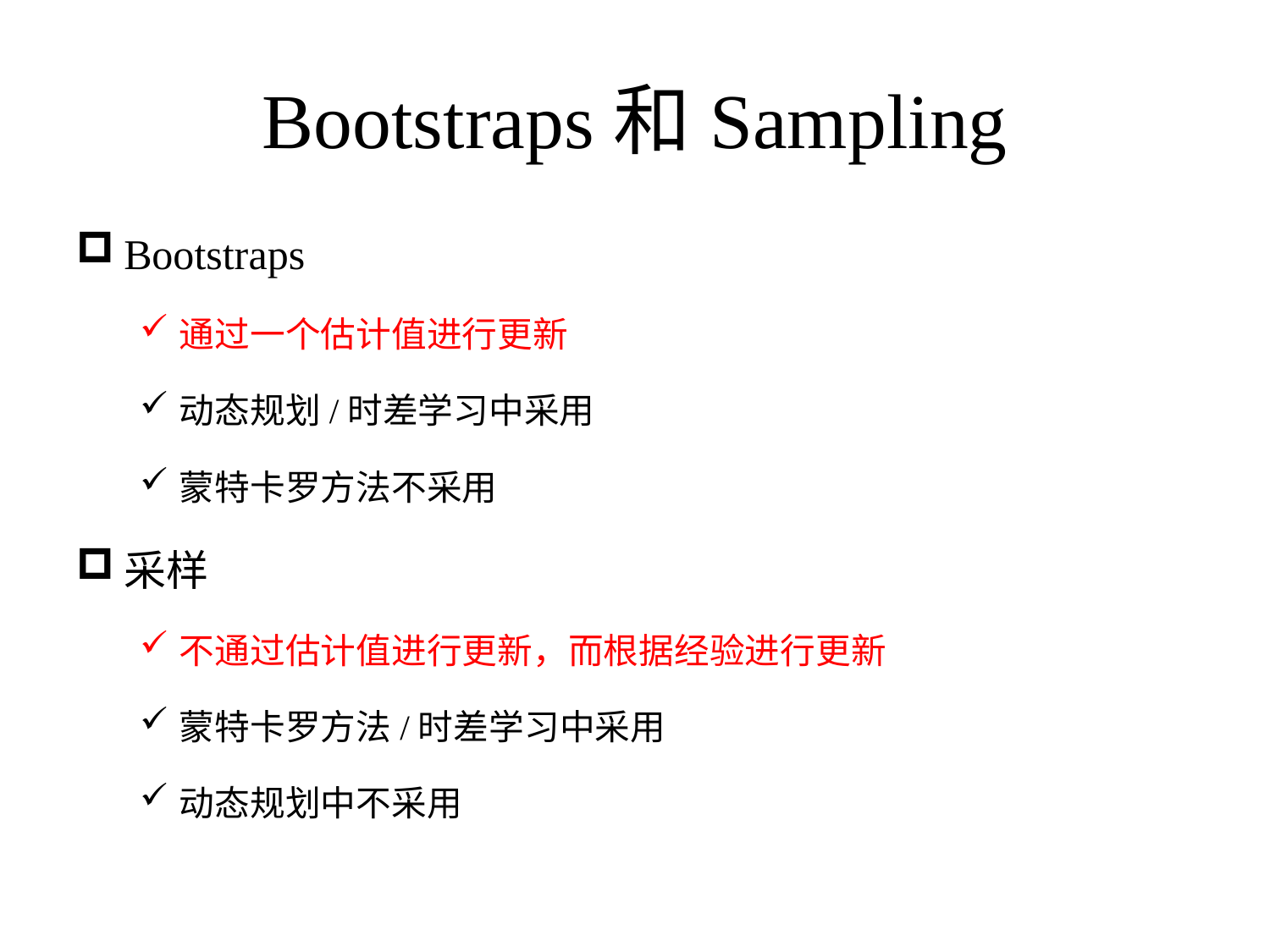

# Bootstraps和Sampling
Bootstraps
通过一个估计值进行更新
动态规划/时差学习中采用
蒙特卡罗方法不采用
采样
不通过估计值进行更新，而根据经验进行更新
蒙特卡罗方法/时差学习中采用
动态规划中不采用